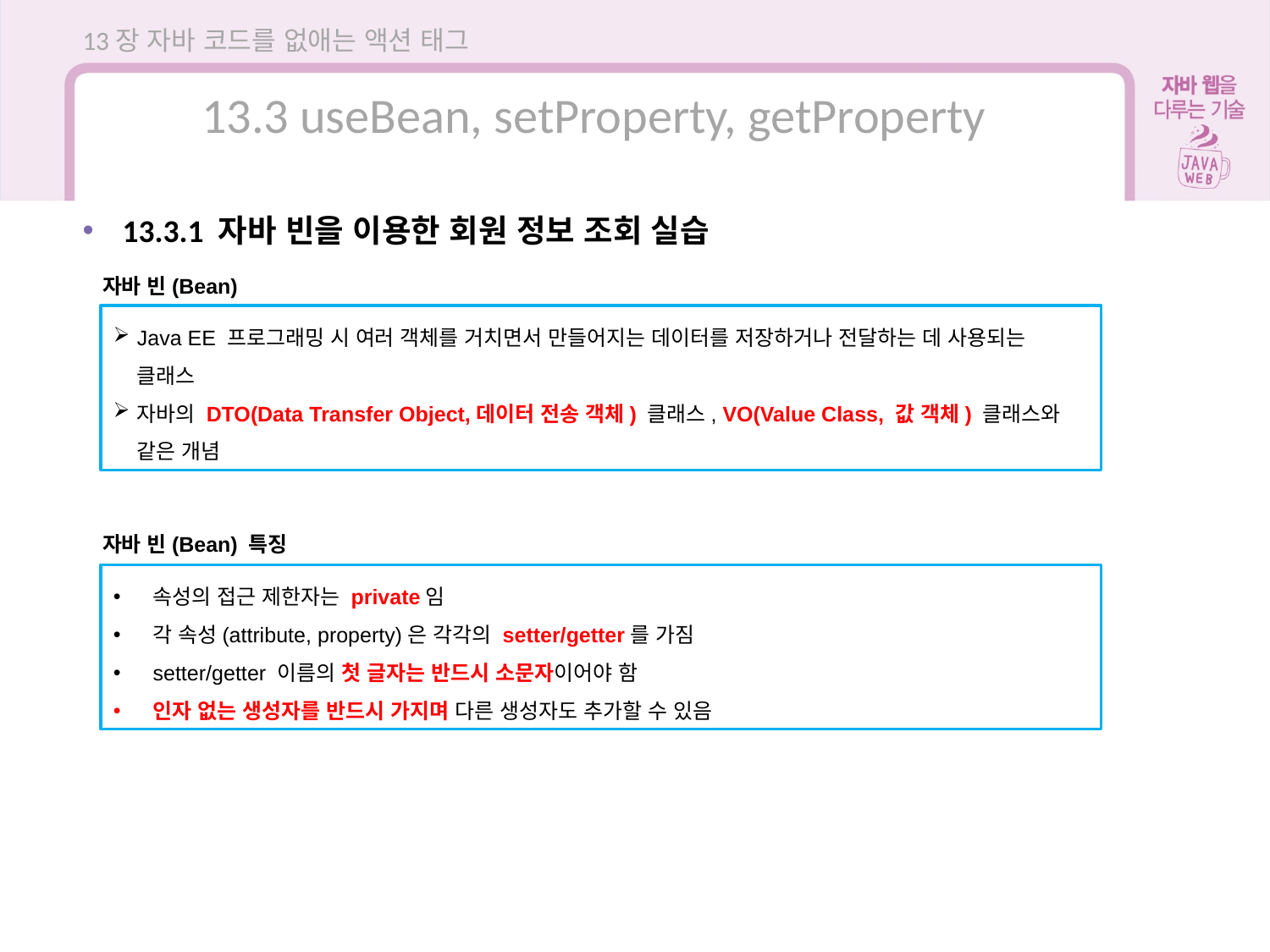

13장 자바 코드를 없애는 액션 태그
13.3 useBean, setProperty, getProperty
13.3.1 자바 빈을 이용한 회원 정보 조회 실습
자바 빈(Bean)
Java EE 프로그래밍 시 여러 객체를 거치면서 만들어지는 데이터를 저장하거나 전달하는 데 사용되는 클래스
자바의 DTO(Data Transfer Object,데이터 전송 객체) 클래스, VO(Value Class, 값 객체) 클래스와 같은 개념
자바 빈(Bean) 특징
속성의 접근 제한자는 private임
각 속성(attribute, property)은 각각의 setter/getter를 가짐
setter/getter 이름의 첫 글자는 반드시 소문자이어야 함
인자 없는 생성자를 반드시 가지며 다른 생성자도 추가할 수 있음